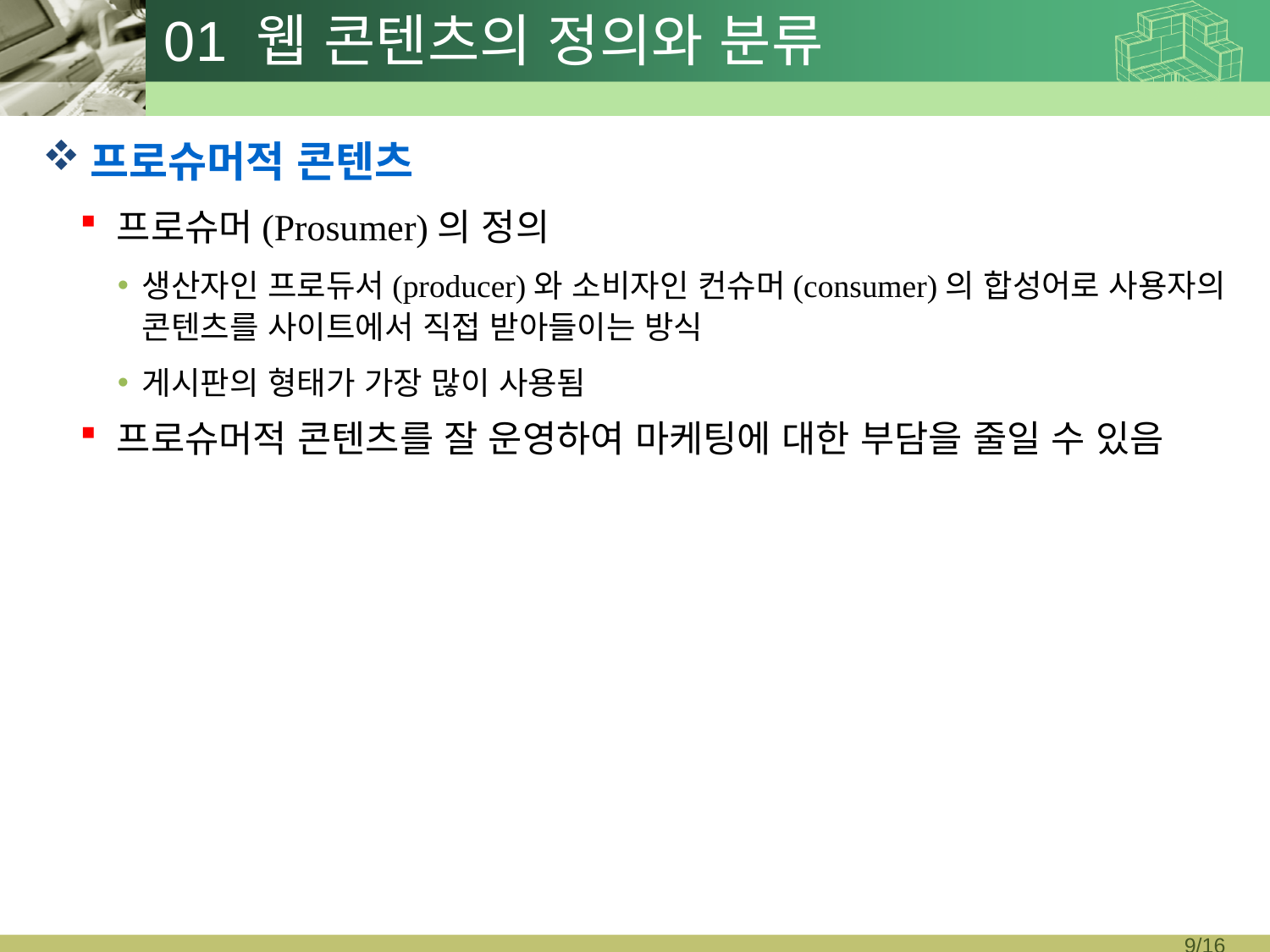

# 01 웹 콘텐츠의 정의와 분류
프로슈머적 콘텐츠
프로슈머(Prosumer)의 정의
생산자인 프로듀서(producer)와 소비자인 컨슈머(consumer)의 합성어로 사용자의 콘텐츠를 사이트에서 직접 받아들이는 방식
게시판의 형태가 가장 많이 사용됨
프로슈머적 콘텐츠를 잘 운영하여 마케팅에 대한 부담을 줄일 수 있음